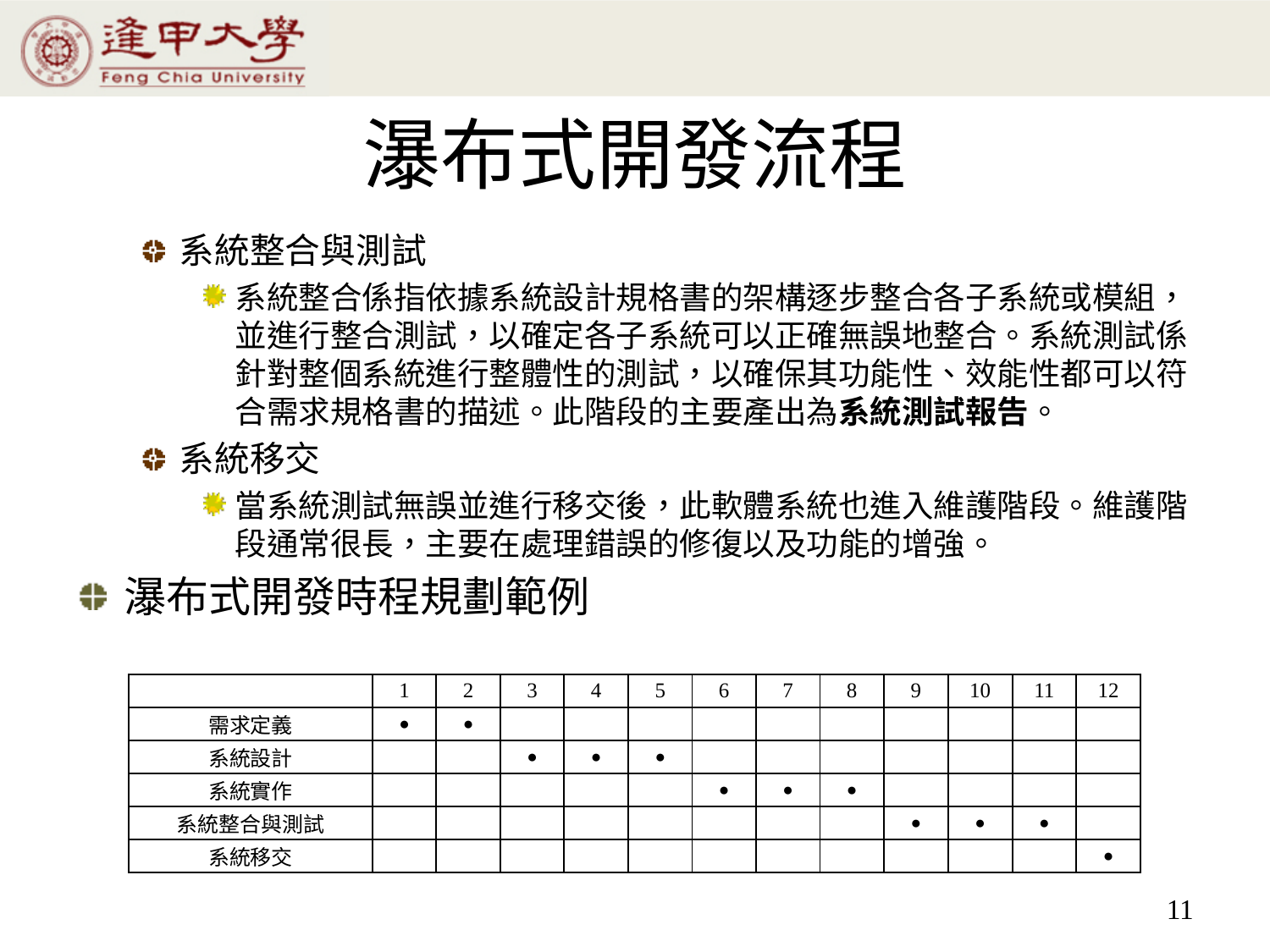

# 瀑布式開發流程
系統整合與測試
系統整合係指依據系統設計規格書的架構逐步整合各子系統或模組，並進行整合測試，以確定各子系統可以正確無誤地整合。系統測試係針對整個系統進行整體性的測試，以確保其功能性、效能性都可以符合需求規格書的描述。此階段的主要產出為系統測試報告。
系統移交
當系統測試無誤並進行移交後，此軟體系統也進入維護階段。維護階段通常很長，主要在處理錯誤的修復以及功能的增強。
瀑布式開發時程規劃範例
|  | 1 | 2 | 3 | 4 | 5 | 6 | 7 | 8 | 9 | 10 | 11 | 12 |
| --- | --- | --- | --- | --- | --- | --- | --- | --- | --- | --- | --- | --- |
| 需求定義 | ● | ● |  |  |  |  |  |  |  |  |  |  |
| 系統設計 |  |  | ● | ● | ● |  |  |  |  |  |  |  |
| 系統實作 |  |  |  |  |  | ● | ● | ● |  |  |  |  |
| 系統整合與測試 |  |  |  |  |  |  |  |  | ● | ● | ● |  |
| 系統移交 |  |  |  |  |  |  |  |  |  |  |  | ● |
11